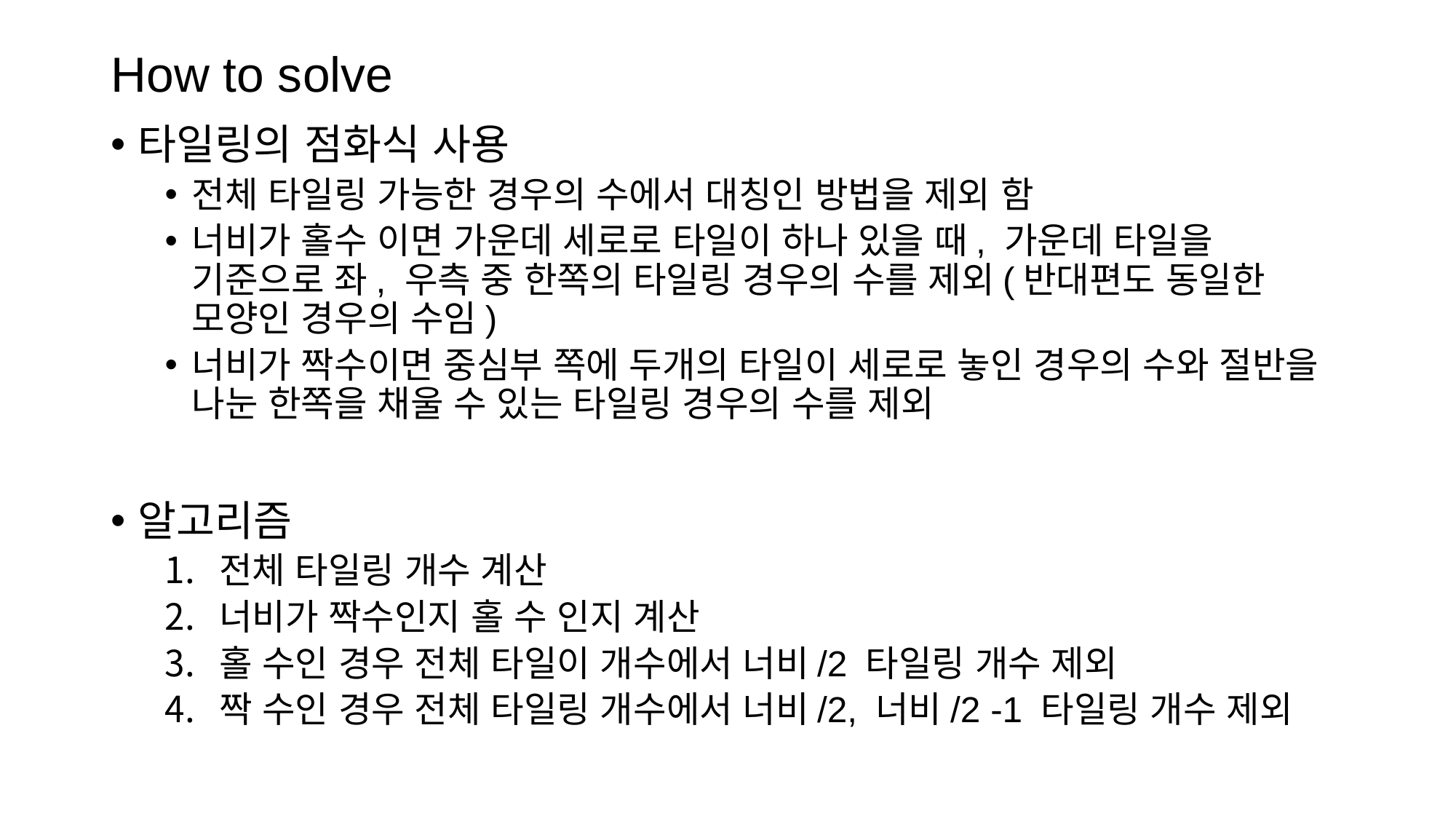

# How to solve
타일링의 점화식 사용
전체 타일링 가능한 경우의 수에서 대칭인 방법을 제외 함
너비가 홀수 이면 가운데 세로로 타일이 하나 있을 때, 가운데 타일을 기준으로 좌, 우측 중 한쪽의 타일링 경우의 수를 제외(반대편도 동일한 모양인 경우의 수임)
너비가 짝수이면 중심부 쪽에 두개의 타일이 세로로 놓인 경우의 수와 절반을 나눈 한쪽을 채울 수 있는 타일링 경우의 수를 제외

알고리즘
전체 타일링 개수 계산
너비가 짝수인지 홀 수 인지 계산
홀 수인 경우 전체 타일이 개수에서 너비/2 타일링 개수 제외
짝 수인 경우 전체 타일링 개수에서 너비/2, 너비/2 -1 타일링 개수 제외